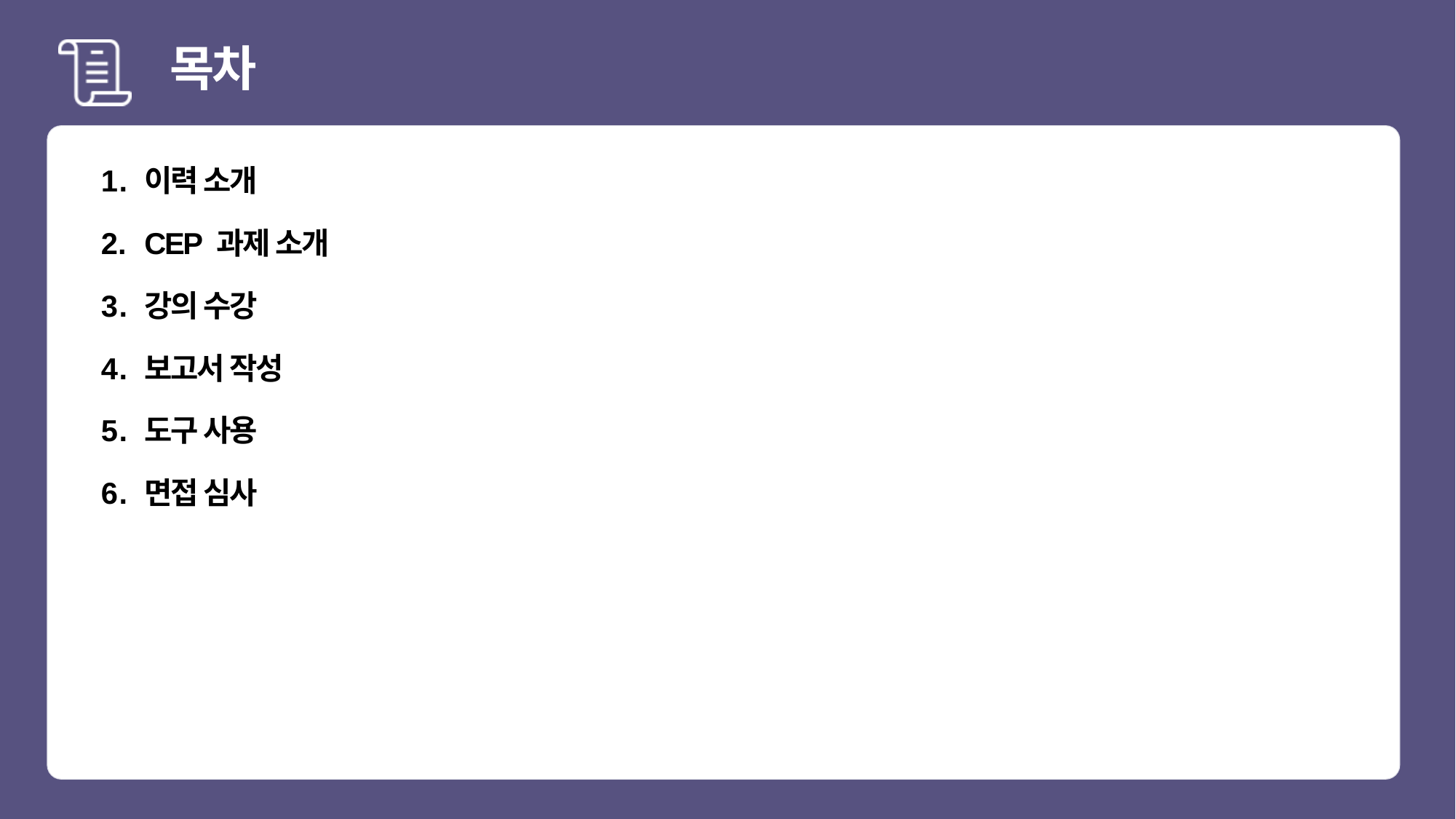

# 목차
이력 소개
CEP 과제 소개
강의 수강
보고서 작성
도구 사용
면접 심사